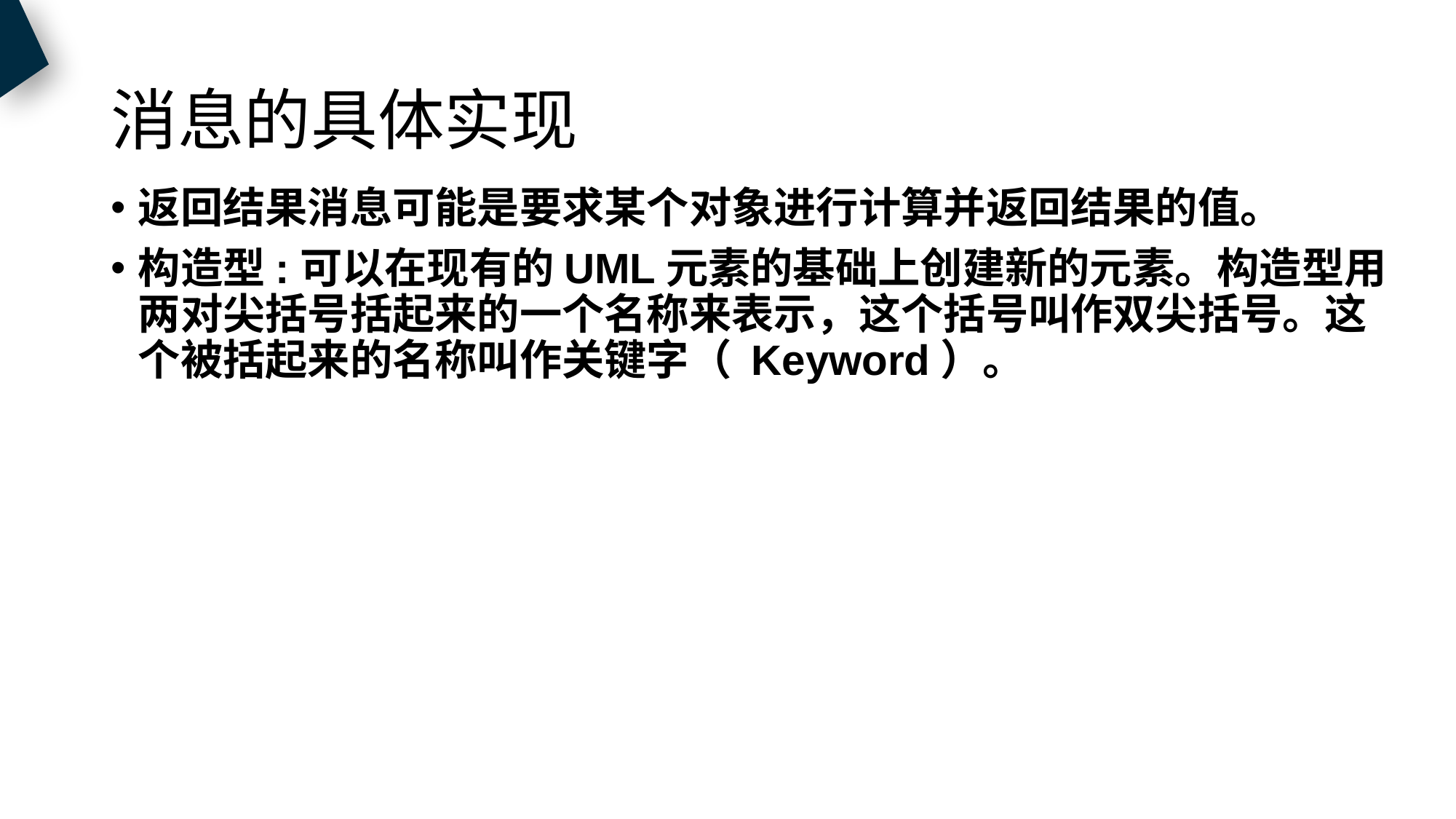

# 消息的具体实现
返回结果消息可能是要求某个对象进行计算并返回结果的值。
构造型:可以在现有的UML元素的基础上创建新的元素。构造型用两对尖括号括起来的一个名称来表示，这个括号叫作双尖括号。这个被括起来的名称叫作关键字（ Keyword）。